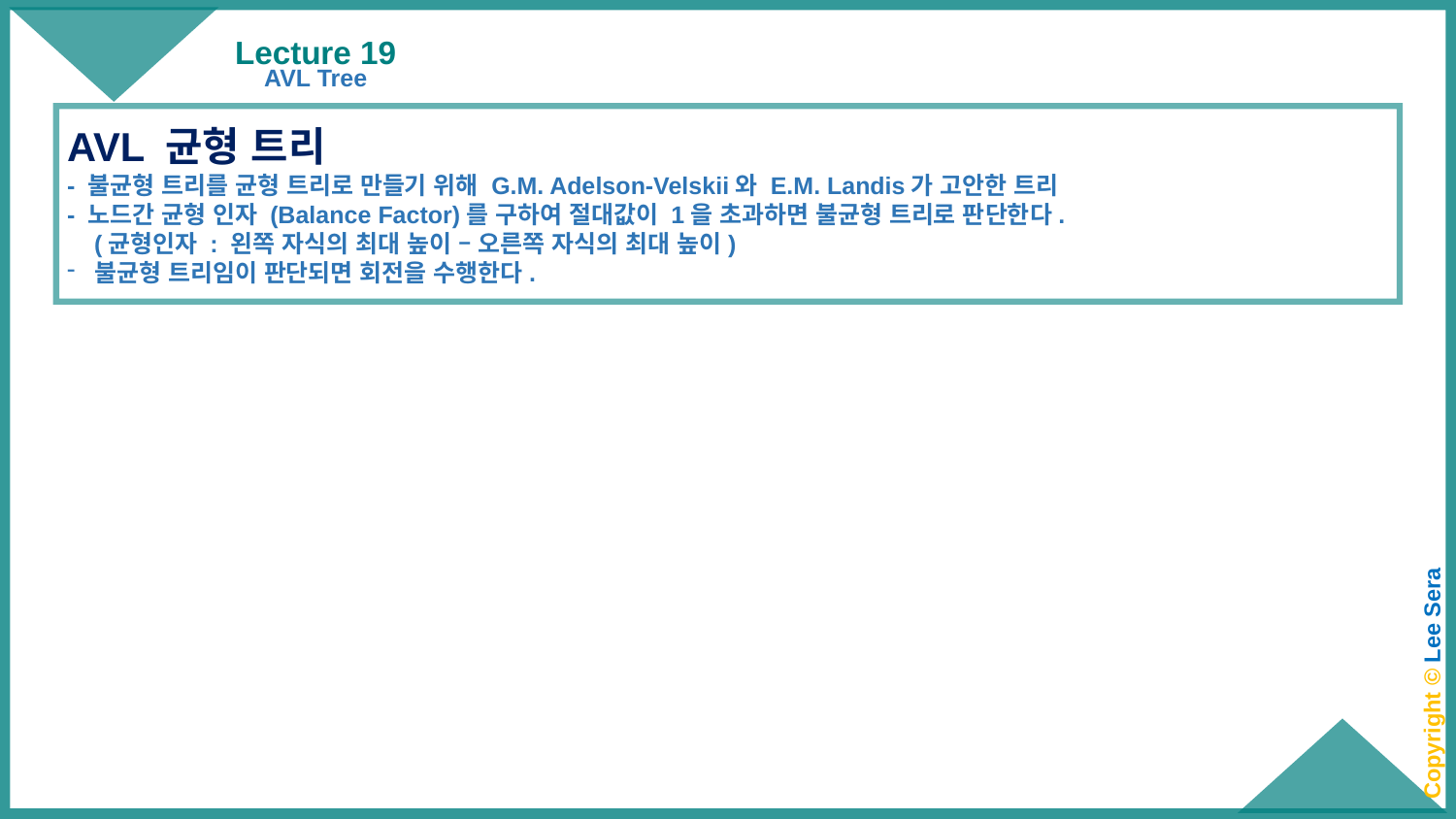

# Lecture 19
AVL Tree
AVL 균형 트리
- 불균형 트리를 균형 트리로 만들기 위해 G.M. Adelson-Velskii와 E.M. Landis가 고안한 트리
- 노드간 균형 인자 (Balance Factor)를 구하여 절대값이 1을 초과하면 불균형 트리로 판단한다.
    (균형인자 : 왼쪽 자식의 최대 높이 – 오른쪽 자식의 최대 높이)
불균형 트리임이 판단되면 회전을 수행한다.
Copyright © Lee Sera